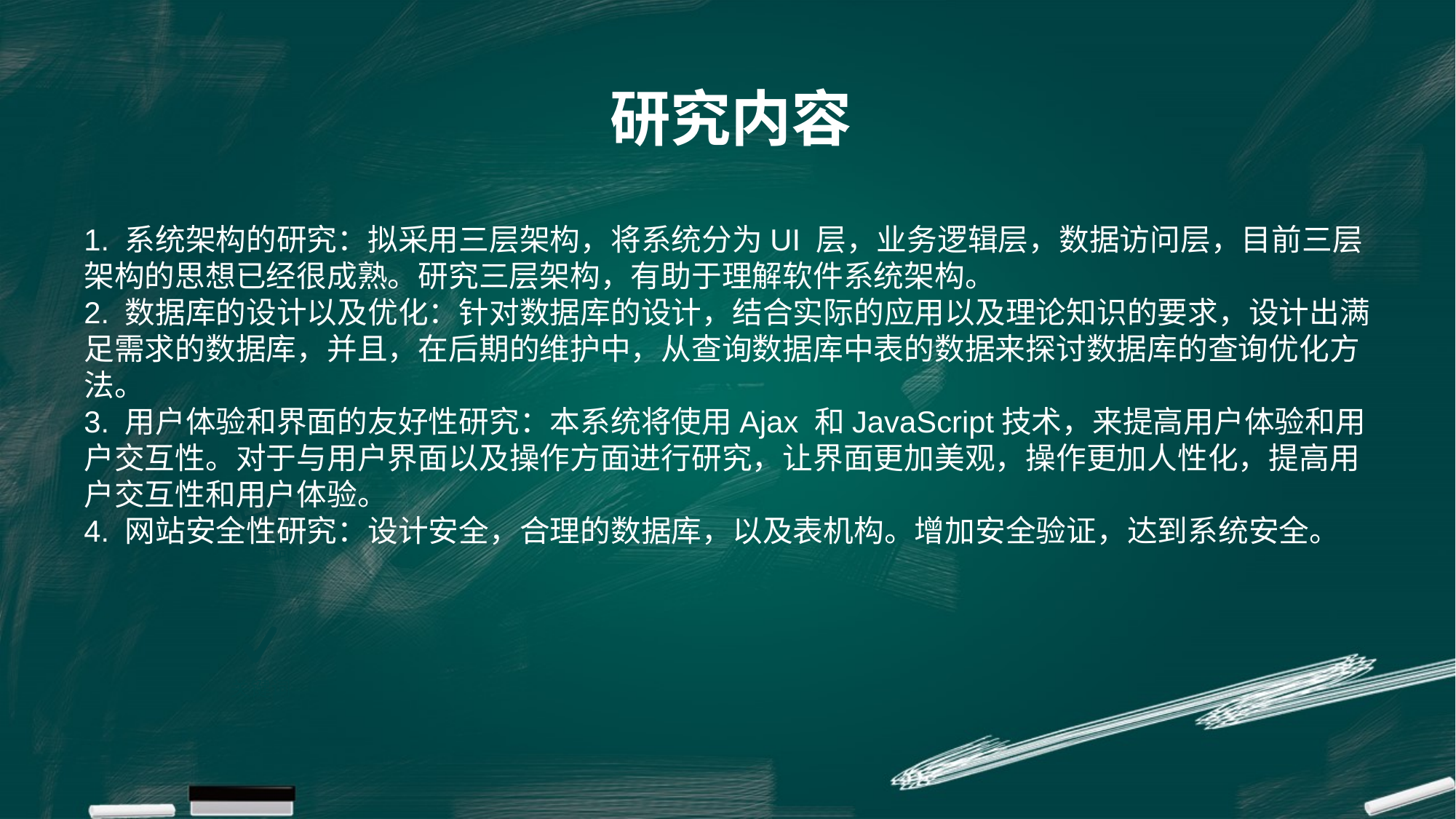

研究内容
1. 系统架构的研究：拟采用三层架构，将系统分为UI 层，业务逻辑层，数据访问层，目前三层架构的思想已经很成熟。研究三层架构，有助于理解软件系统架构。
2. 数据库的设计以及优化：针对数据库的设计，结合实际的应用以及理论知识的要求，设计出满足需求的数据库，并且，在后期的维护中，从查询数据库中表的数据来探讨数据库的查询优化方法。
3. 用户体验和界面的友好性研究：本系统将使用Ajax 和JavaScript技术，来提高用户体验和用户交互性。对于与用户界面以及操作方面进行研究，让界面更加美观，操作更加人性化，提高用户交互性和用户体验。
4. 网站安全性研究：设计安全，合理的数据库，以及表机构。增加安全验证，达到系统安全。

关键词

关键词

关键词